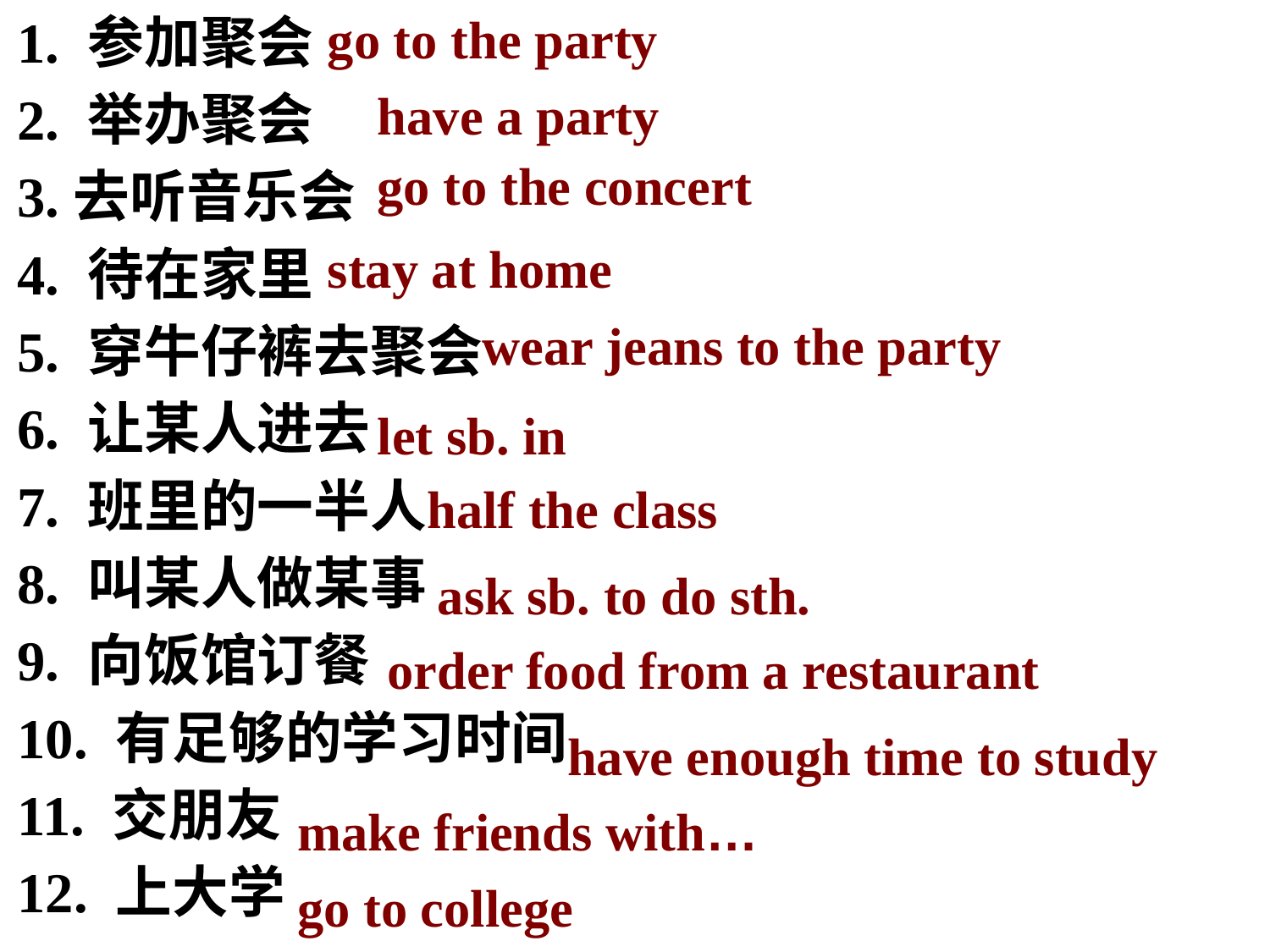

go to the party
1. 参加聚会
2. 举办聚会
3.去听音乐会
4. 待在家里
5. 穿牛仔裤去聚会
6. 让某人进去
7. 班里的一半人
8. 叫某人做某事
9. 向饭馆订餐
10. 有足够的学习时间
11. 交朋友
12. 上大学
have a party
go to the concert
stay at home
wear jeans to the party
let sb. in
half the class
ask sb. to do sth.
order food from a restaurant
have enough time to study
make friends with…
go to college